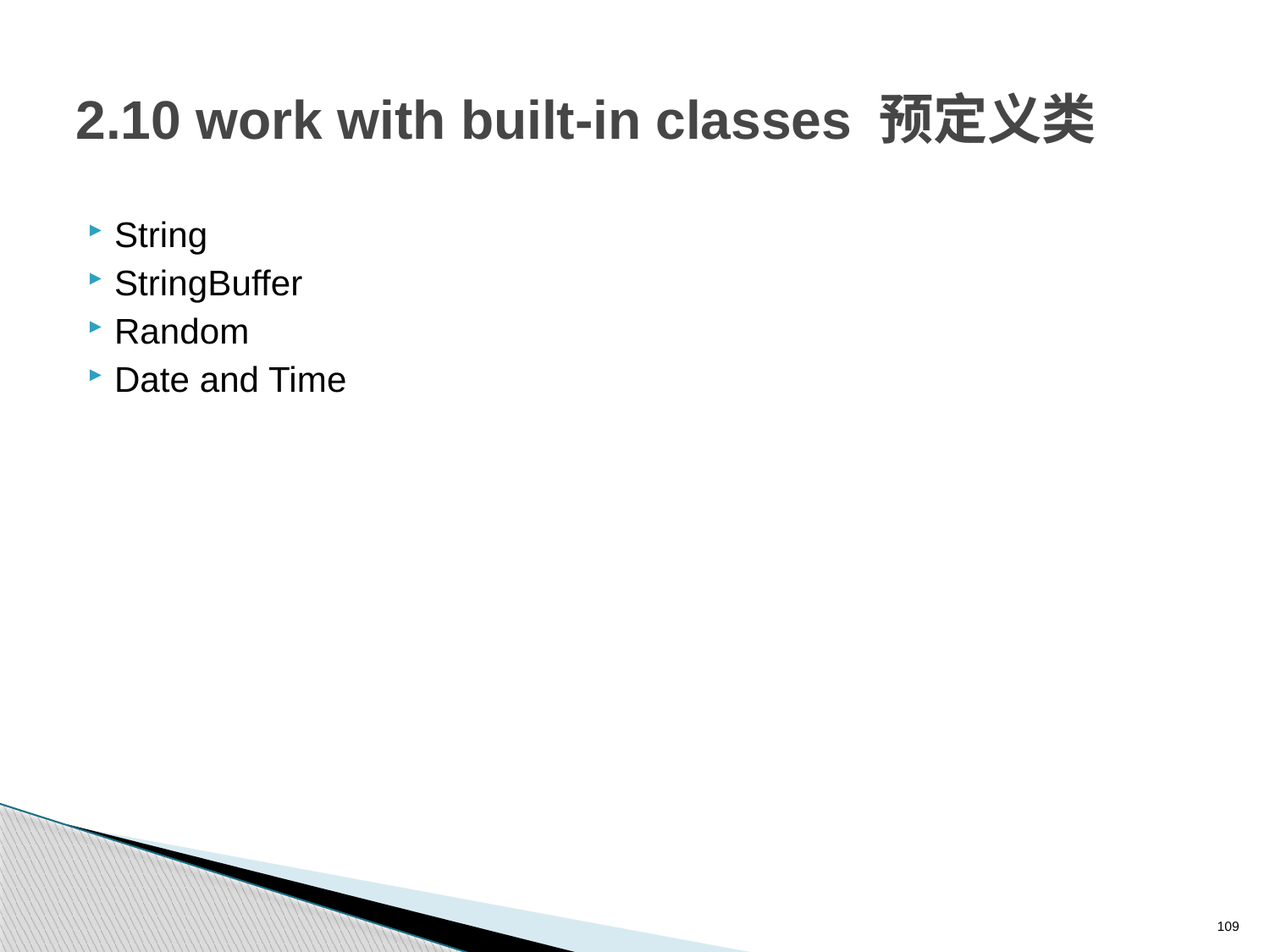

# 2.10 work with built-in classes 预定义类
String
StringBuffer
Random
Date and Time
109